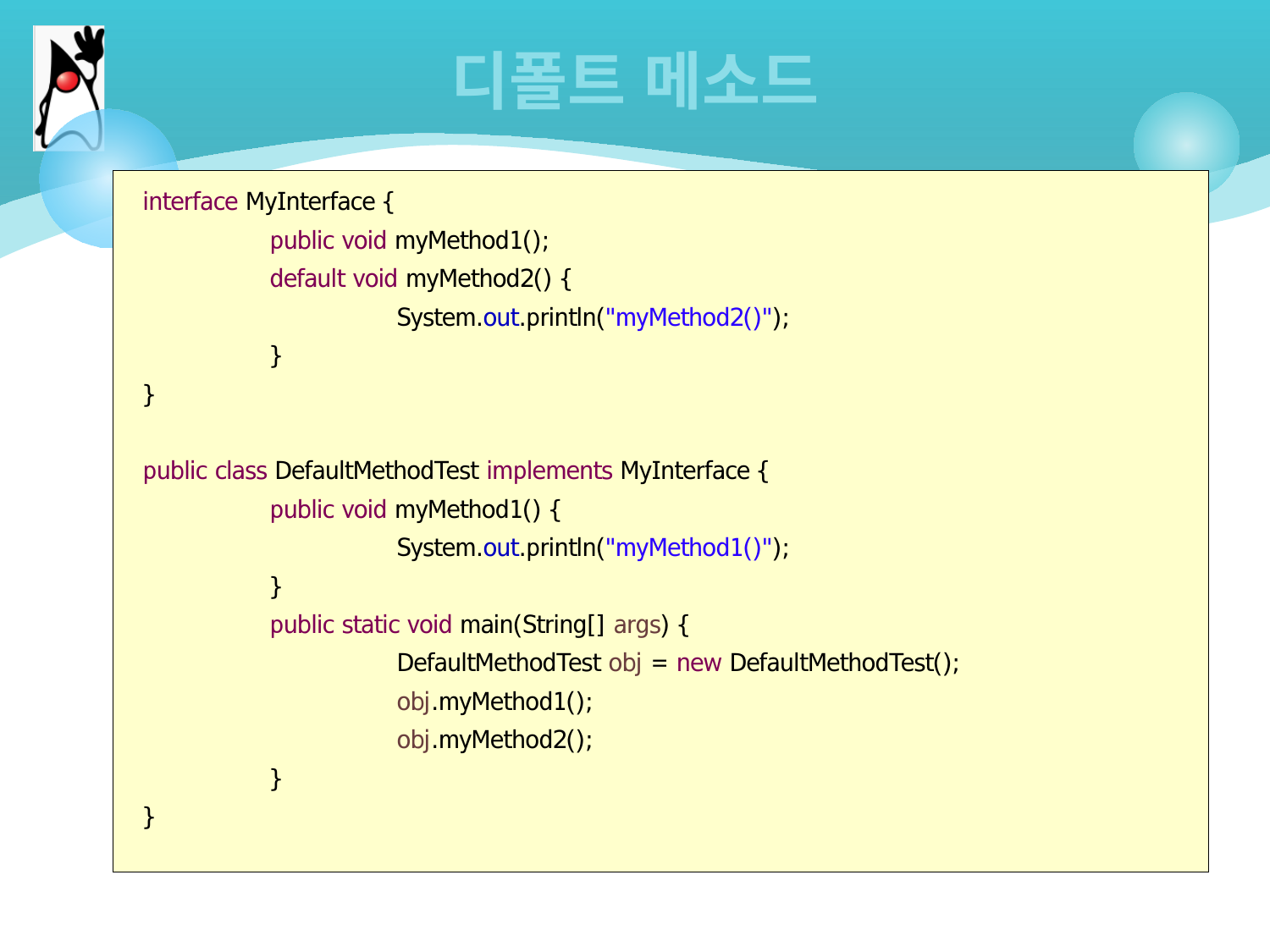

# 디폴트 메소드
interface MyInterface {
	public void myMethod1();
  	default void myMethod2() {
		System.out.println("myMethod2()");
	}
}

public class DefaultMethodTest implements MyInterface {
	public void myMethod1() {
		System.out.println("myMethod1()");
	}
  	public static void main(String[] args) {
		DefaultMethodTest obj = new DefaultMethodTest();
		obj.myMethod1();
		obj.myMethod2();
	}
}